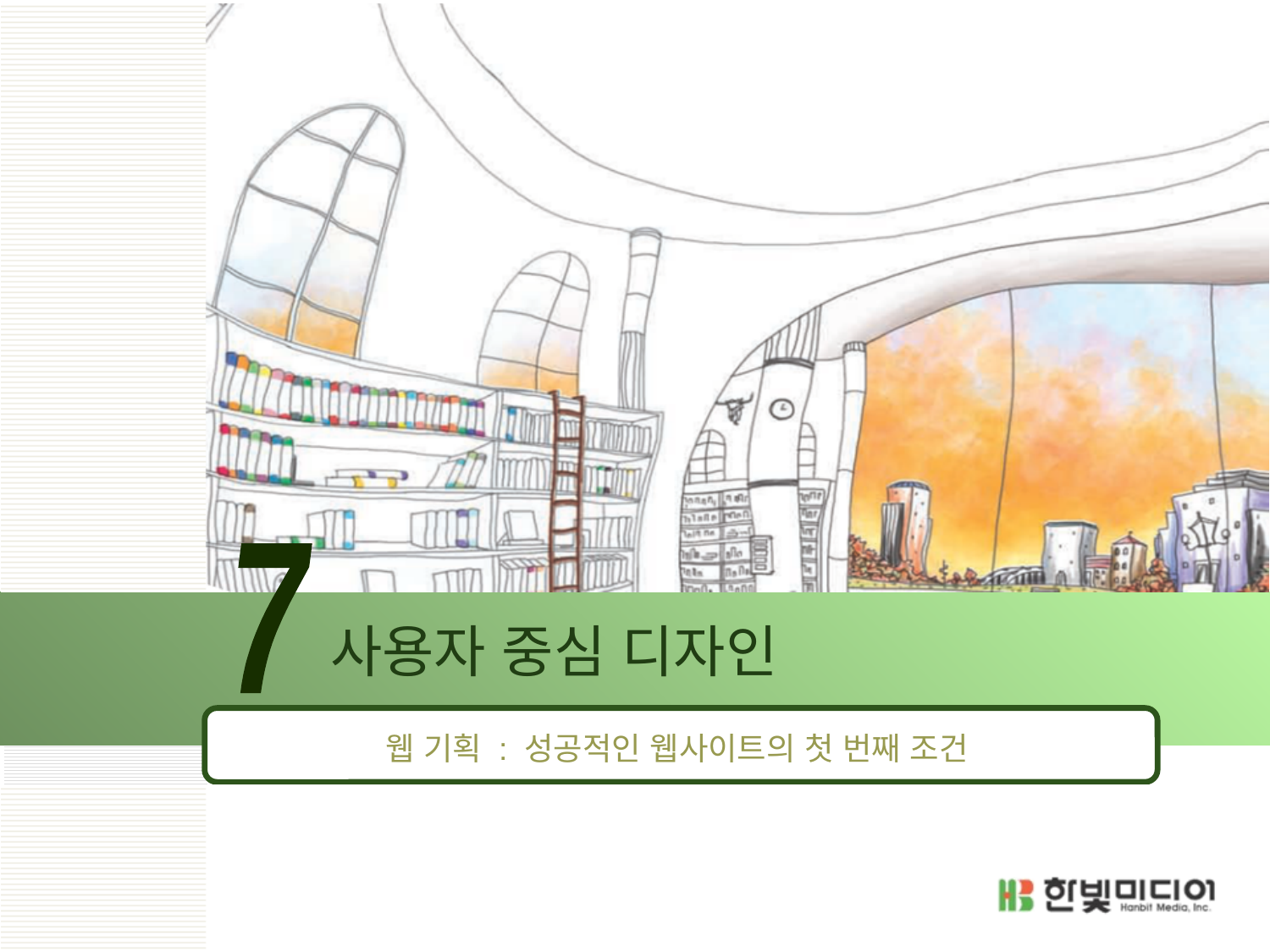

7
# 사용자 중심 디자인
웹 기획 : 성공적인 웹사이트의 첫 번째 조건